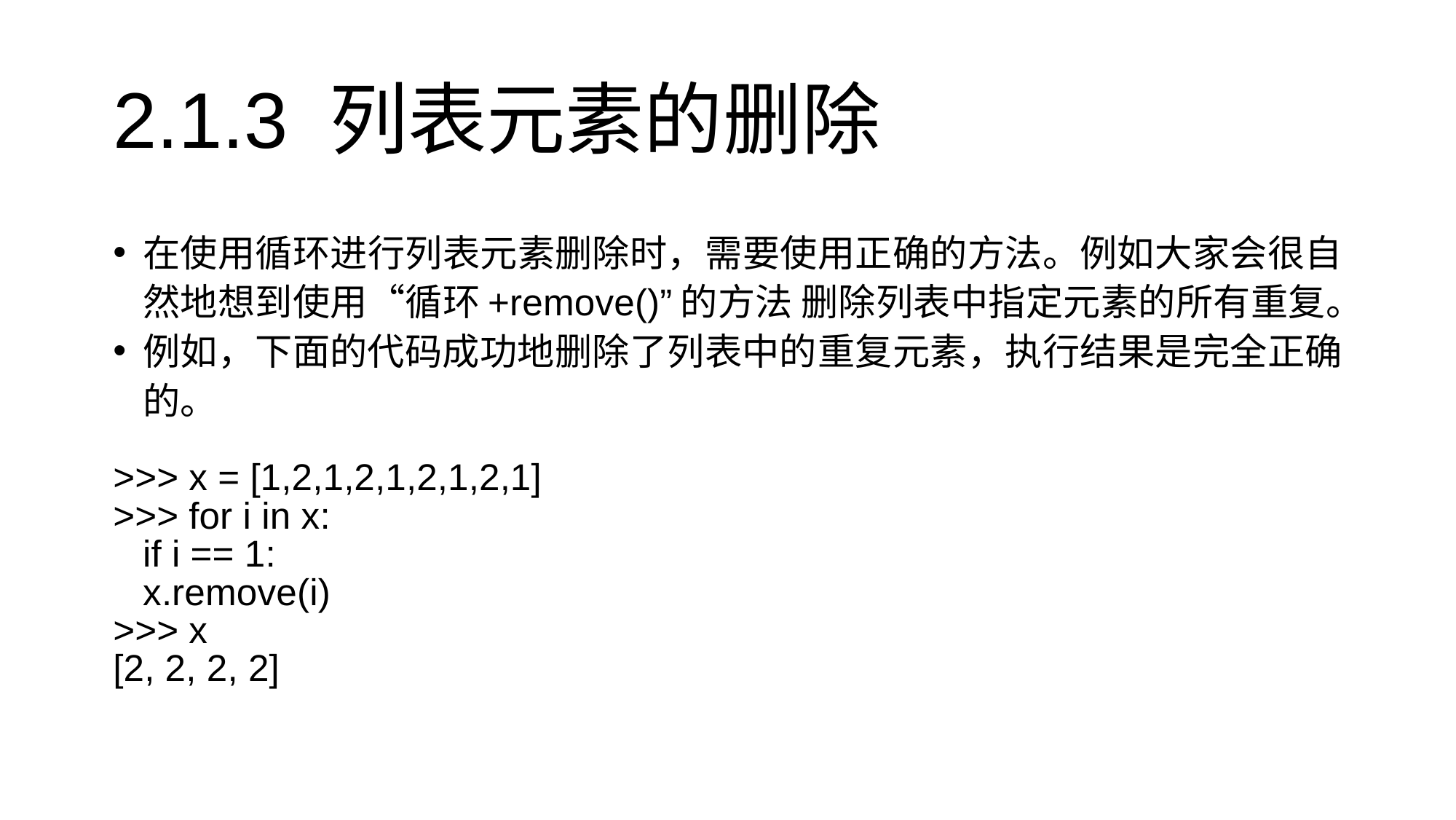

# 2.1.3 列表元素的删除
在使用循环进行列表元素删除时，需要使用正确的方法。例如大家会很自然地想到使用“循环+remove()”的方法 删除列表中指定元素的所有重复。
例如，下面的代码成功地删除了列表中的重复元素，执行结果是完全正确的。

>>> x = [1,2,1,2,1,2,1,2,1]
>>> for i in x:
	if i == 1:
		x.remove(i)
>>> x
[2, 2, 2, 2]